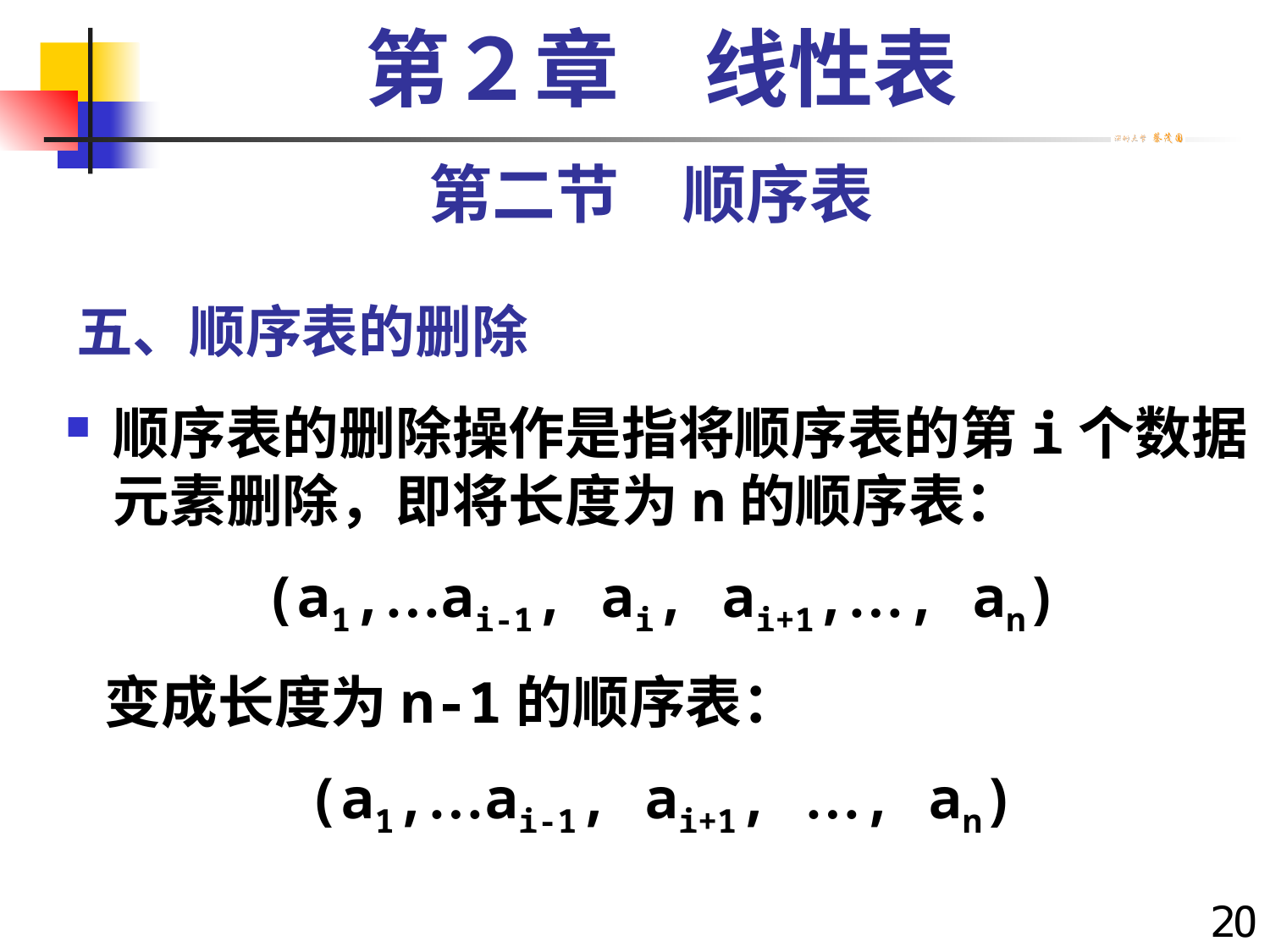

第２章　线性表
第二节　顺序表
# 五、顺序表的删除
顺序表的删除操作是指将顺序表的第i个数据元素删除，即将长度为n的顺序表：
(a1,…ai-1, ai, ai+1,…, an)
  变成长度为n-1的顺序表：
(a1,…ai-1, ai+1, …, an)
20